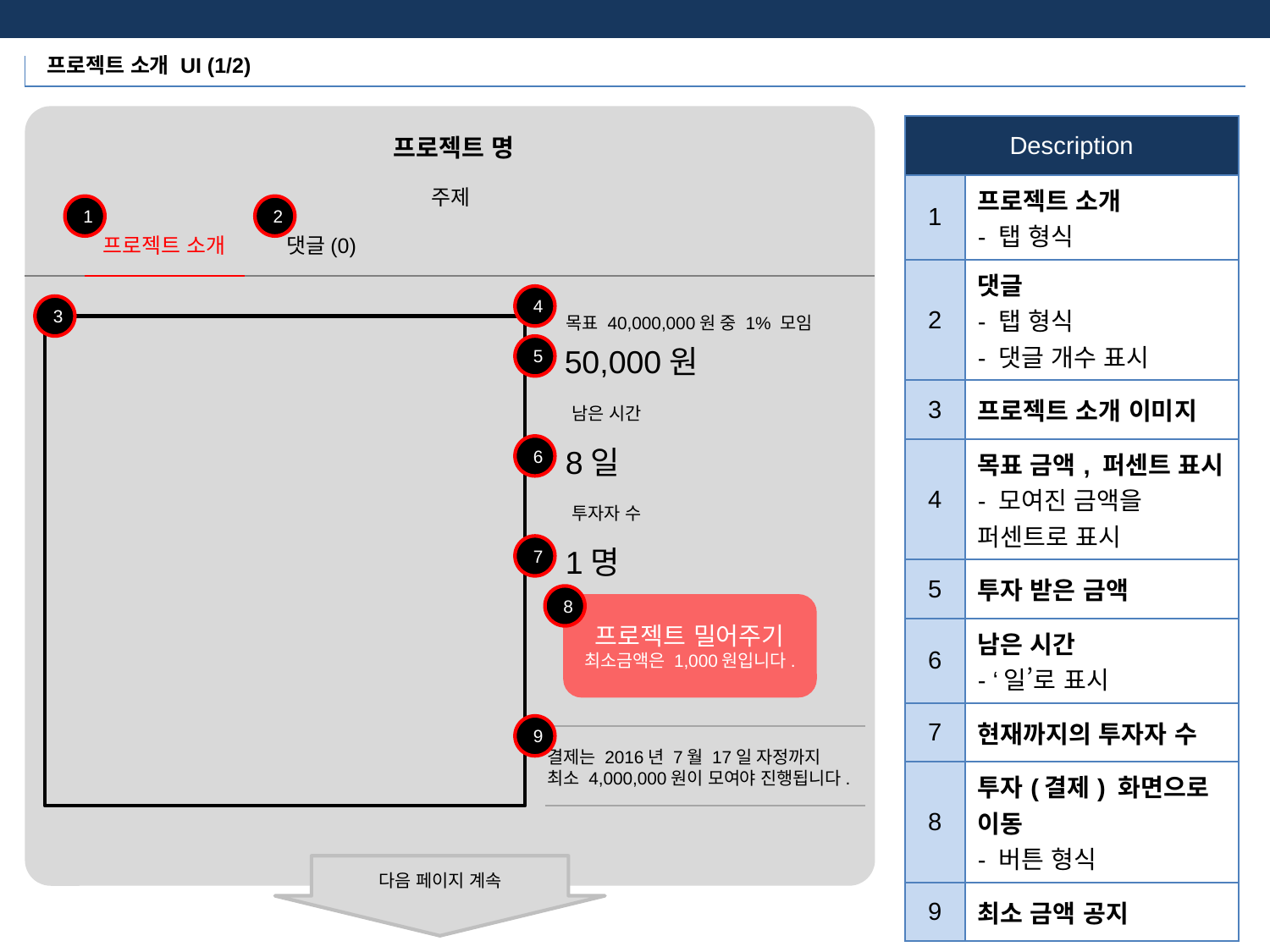

프로젝트 소개 UI (1/2)

| Description |  |
| --- | --- |
| 1 | 프로젝트 소개 - 탭 형식 |
| 2 | 댓글 - 탭 형식 - 댓글 개수 표시 |
| 3 | 프로젝트 소개 이미지 |
| 4 | 목표 금액, 퍼센트 표시 - 모여진 금액을 퍼센트로 표시 |
| 5 | 투자 받은 금액 |
| 6 | 남은 시간 - ‘일’로 표시 |
| 7 | 현재까지의 투자자 수 |
| 8 | 투자(결제) 화면으로 이동 - 버튼 형식 |
| 9 | 최소 금액 공지 |
프로젝트 명
주제
1
2
프로젝트 소개
댓글(0)
4
3
목표 40,000,000원 중 1% 모임

5
50,000원
남은 시간
6
8일
투자자 수
7
1명
8
프로젝트 밀어주기
최소금액은 1,000원입니다.
9
결제는 2016년 7월 17일 자정까지
최소 4,000,000원이 모여야 진행됩니다.
다음 페이지 계속